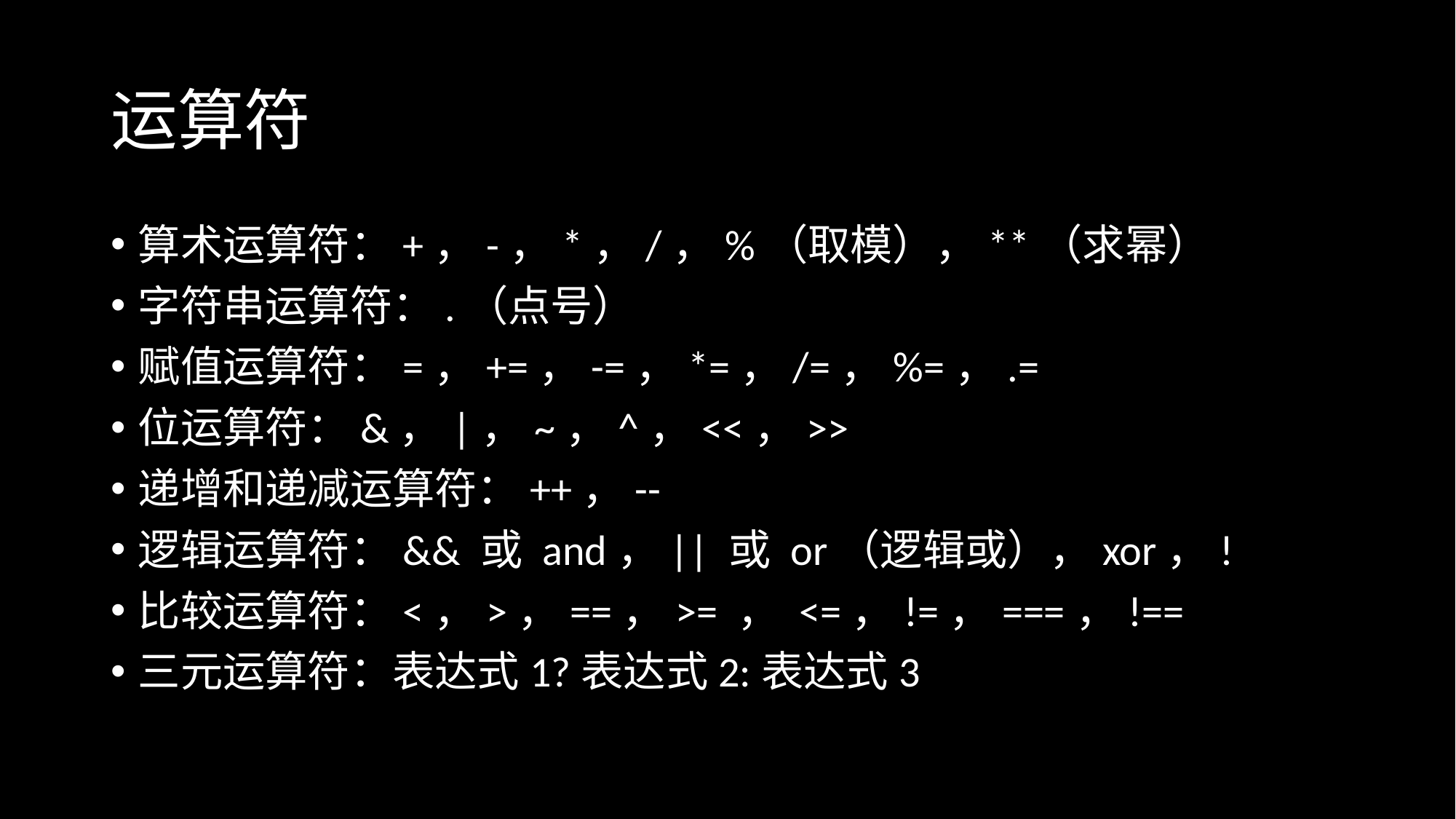

# 运算符
算术运算符：+，-，*，/，%（取模），**（求幂）
字符串运算符：.（点号）
赋值运算符：=，+=，-=，*=，/=，%=，.=
位运算符：&，|，~，^，<<，>>
递增和递减运算符：++，--
逻辑运算符：&& 或 and，|| 或 or（逻辑或），xor，!
比较运算符：<，>，==，>= ， <=，!=，===，!==
三元运算符：表达式1?表达式2:表达式3